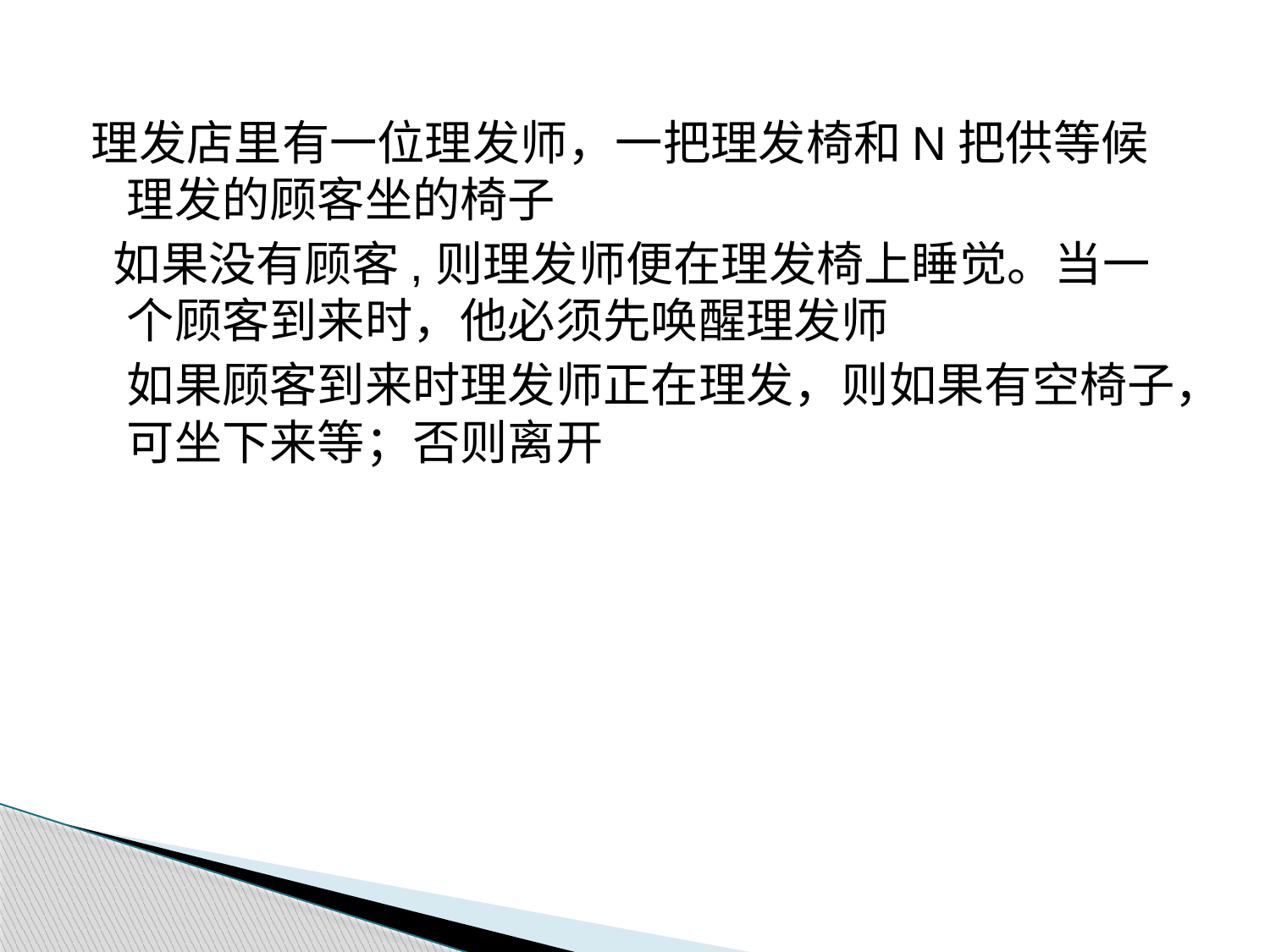

理发店里有一位理发师，一把理发椅和N把供等候理发的顾客坐的椅子
 如果没有顾客,则理发师便在理发椅上睡觉。当一个顾客到来时，他必须先唤醒理发师
	如果顾客到来时理发师正在理发，则如果有空椅子，可坐下来等；否则离开